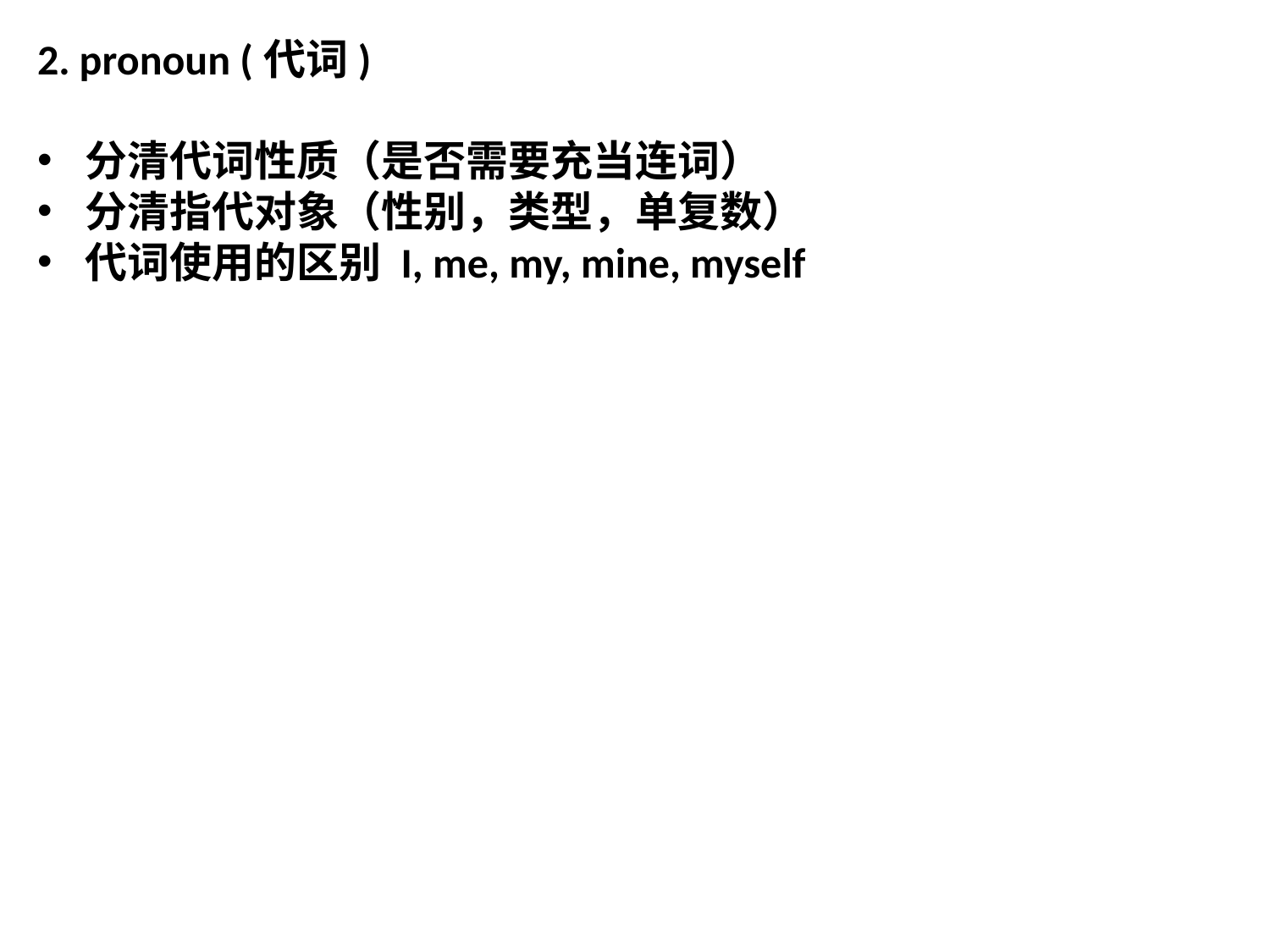

2. pronoun (代词)

分清代词性质（是否需要充当连词）
分清指代对象（性别，类型，单复数）
代词使用的区别 I, me, my, mine, myself